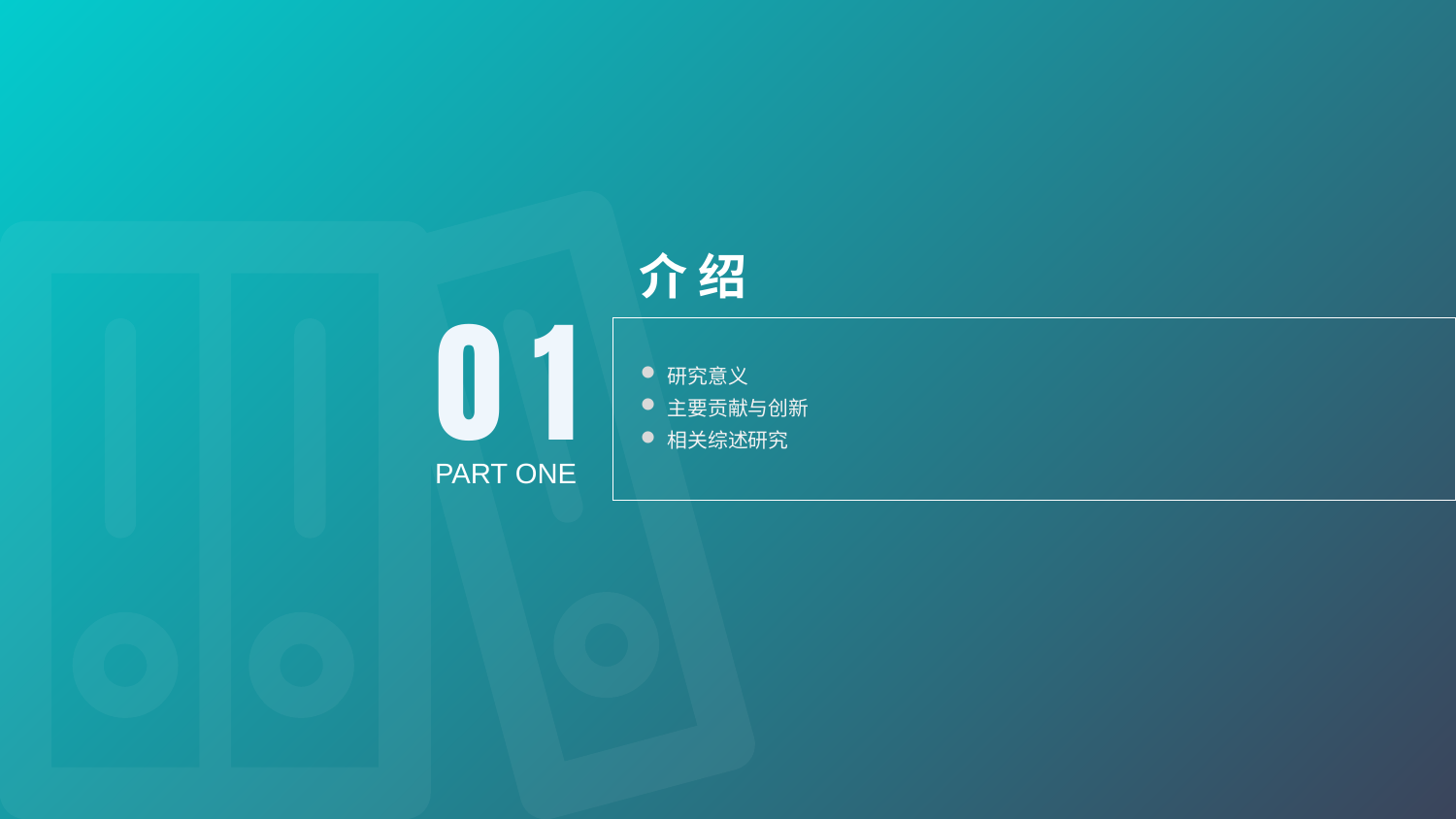

介 绍

研究意义
主要贡献与创新
相关综述研究

0 1

PART ONE